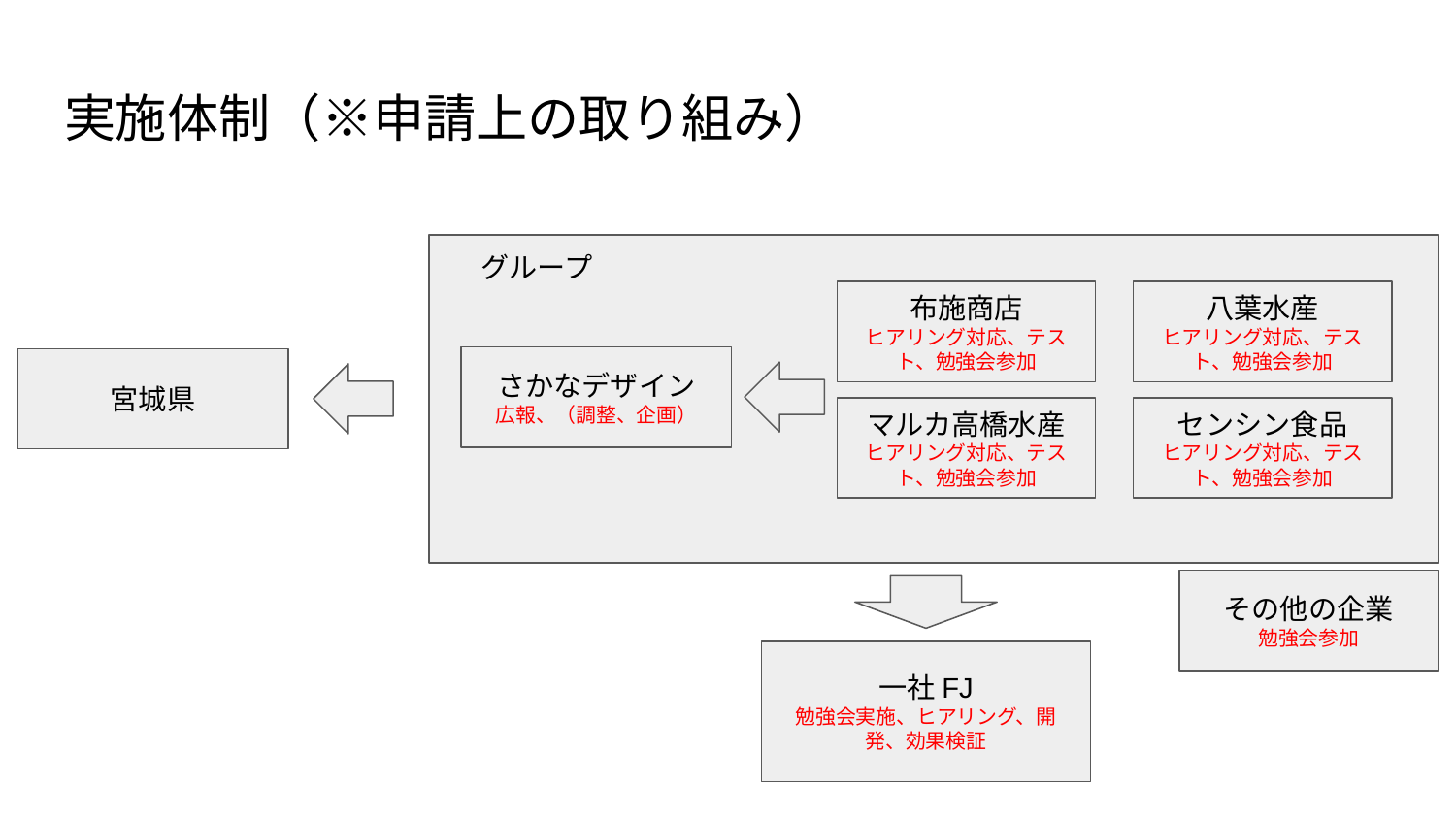

# 実施体制（※申請上の取り組み）
グループ

布施商店
ヒアリング対応、テスト、勉強会参加
八葉水産
ヒアリング対応、テスト、勉強会参加
さかなデザイン
広報、（調整、企画）
宮城県

マルカ高橋水産
ヒアリング対応、テスト、勉強会参加
センシン食品
ヒアリング対応、テスト、勉強会参加
その他の企業
勉強会参加

一社FJ
勉強会実施、ヒアリング、開発、効果検証